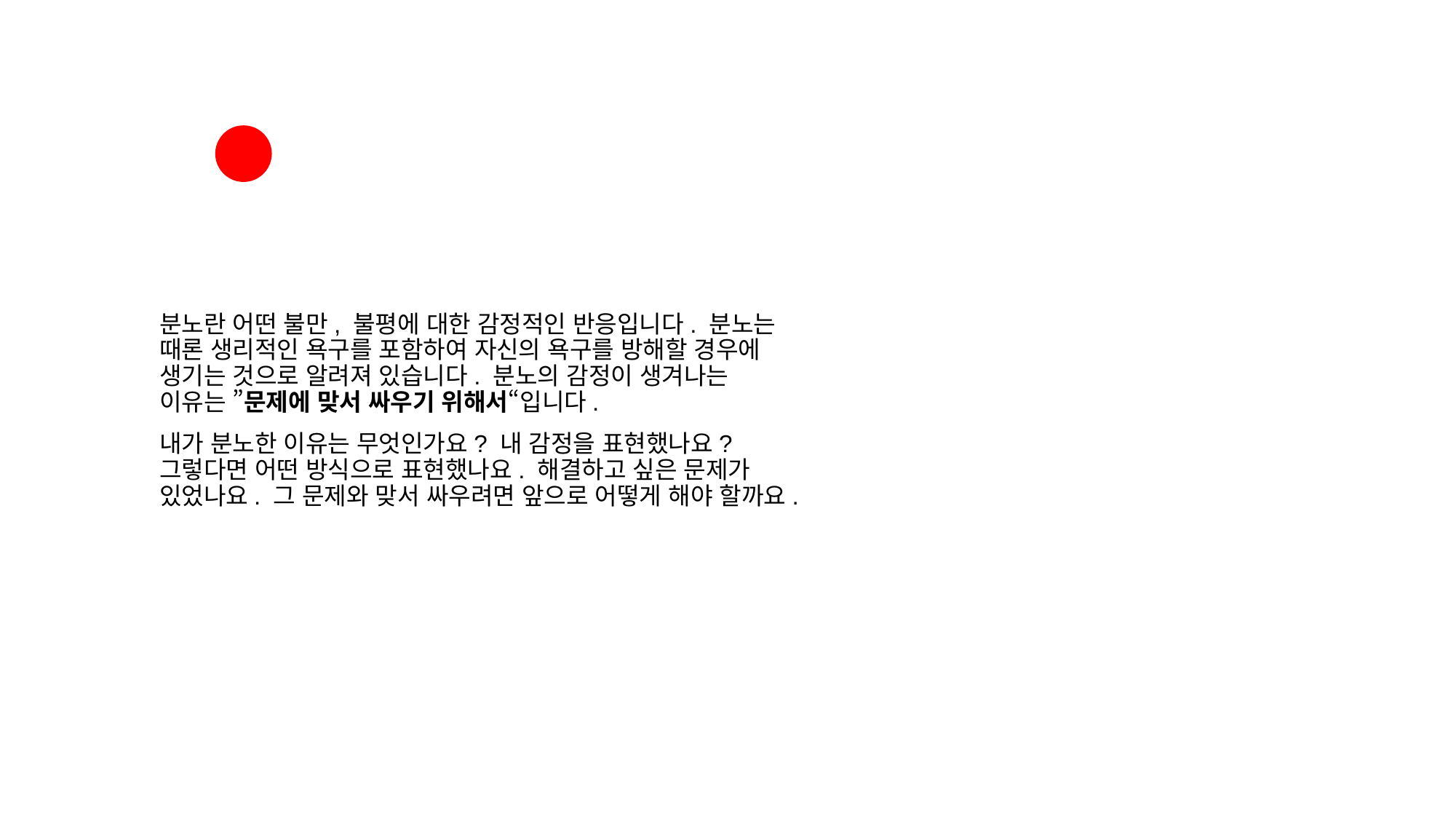

분노란 어떤 불만, 불평에 대한 감정적인 반응입니다. 분노는 때론 생리적인 욕구를 포함하여 자신의 욕구를 방해할 경우에 생기는 것으로 알려져 있습니다. 분노의 감정이 생겨나는 이유는 ”문제에 맞서 싸우기 위해서“입니다.
내가 분노한 이유는 무엇인가요? 내 감정을 표현했나요? 그렇다면 어떤 방식으로 표현했나요. 해결하고 싶은 문제가 있었나요. 그 문제와 맞서 싸우려면 앞으로 어떻게 해야 할까요.